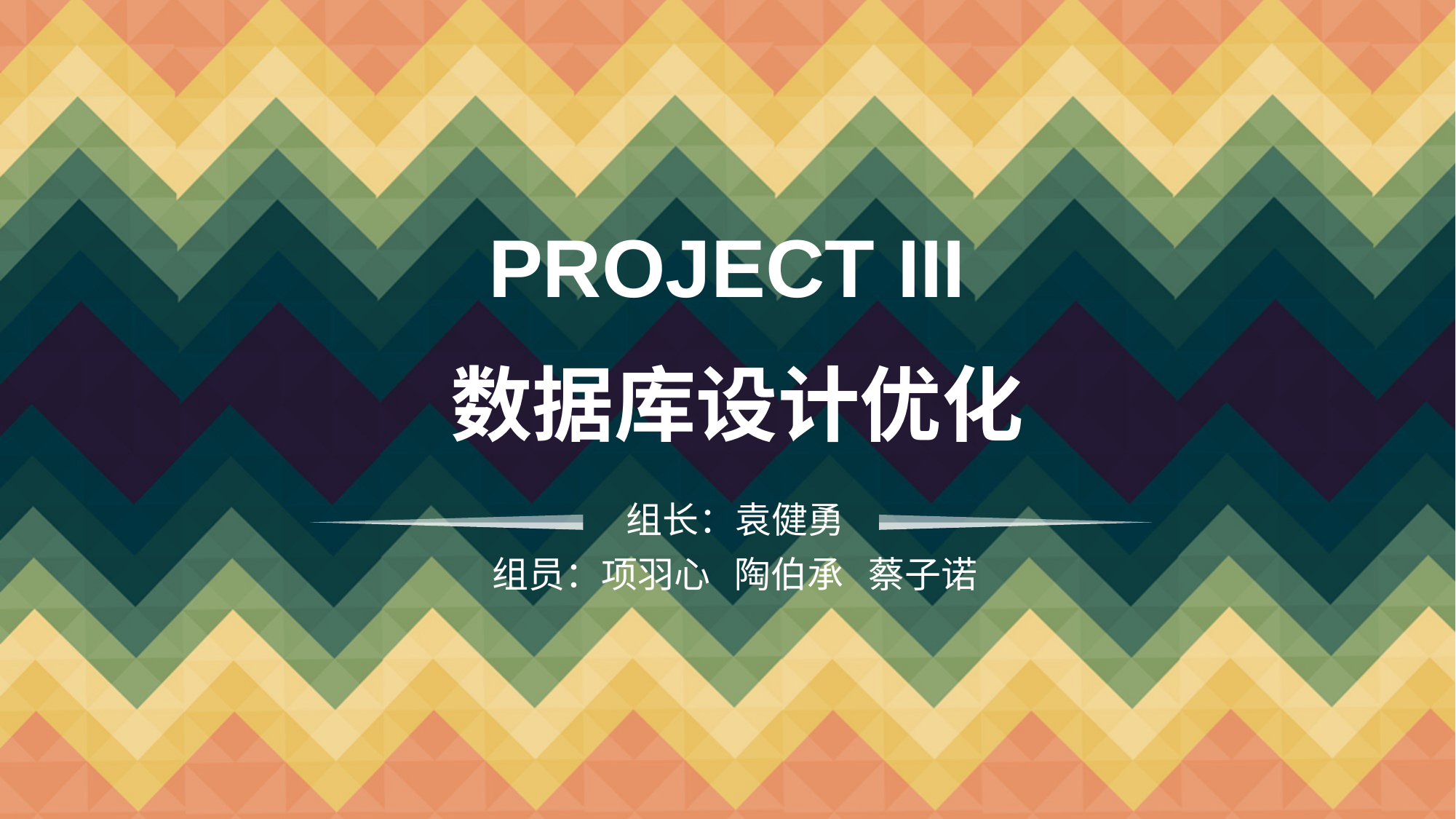

PROJECT III
# 数据库设计优化
组长：袁健勇
组员：项羽心   陶伯承   蔡子诺